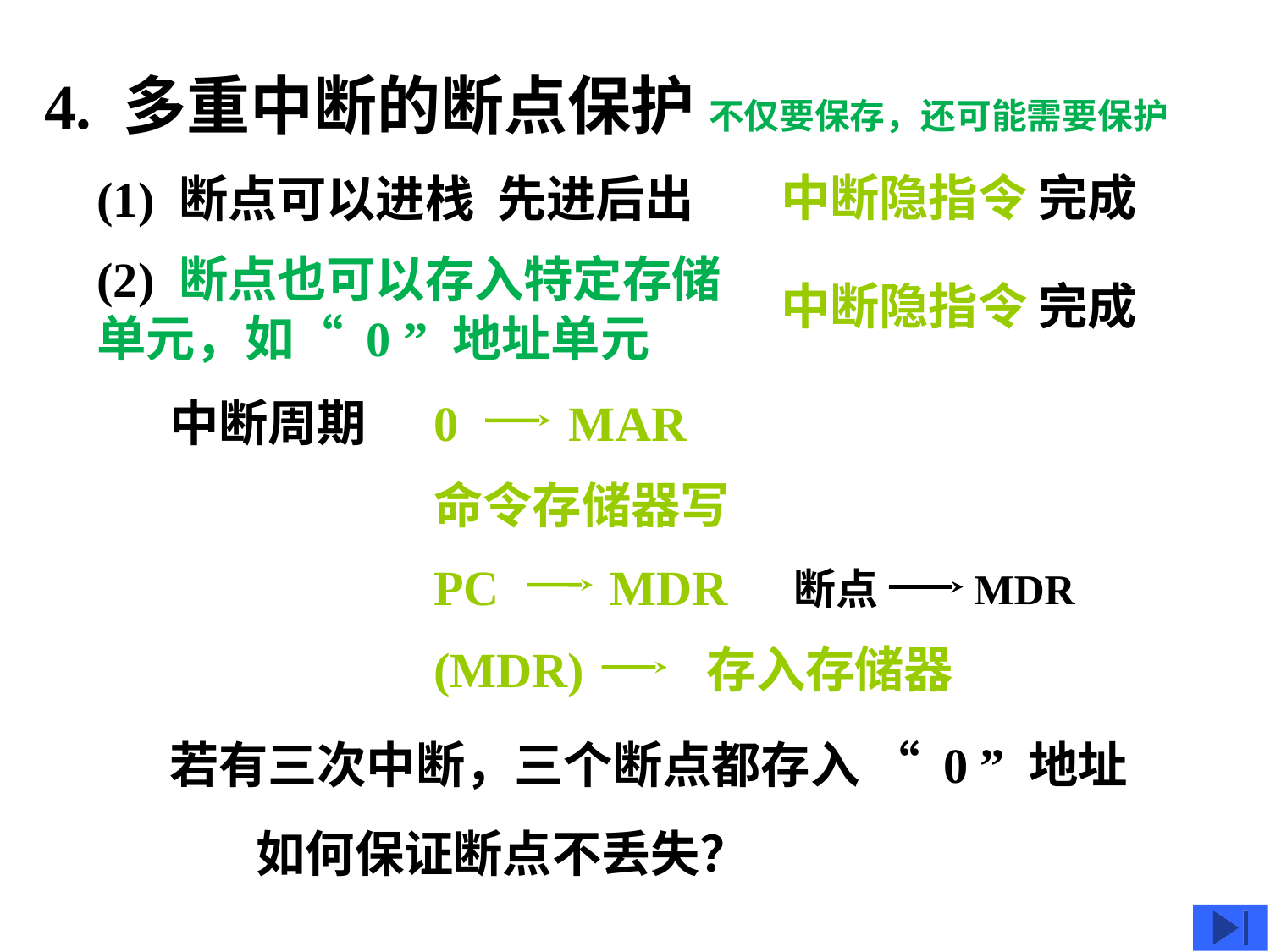

4. 多重中断的断点保护 不仅要保存，还可能需要保护
中断隐指令 完成
(1) 断点可以进栈  先进后出
(2) 断点也可以存入特定存储
单元，如“ 0 ” 地址单元
中断隐指令 完成
中断周期
0         MAR

命令存储器写
PC         MDR

断点         MDR

(MDR)         存入存储器

若有三次中断，三个断点都存入 “ 0 ” 地址
如何保证断点不丢失？